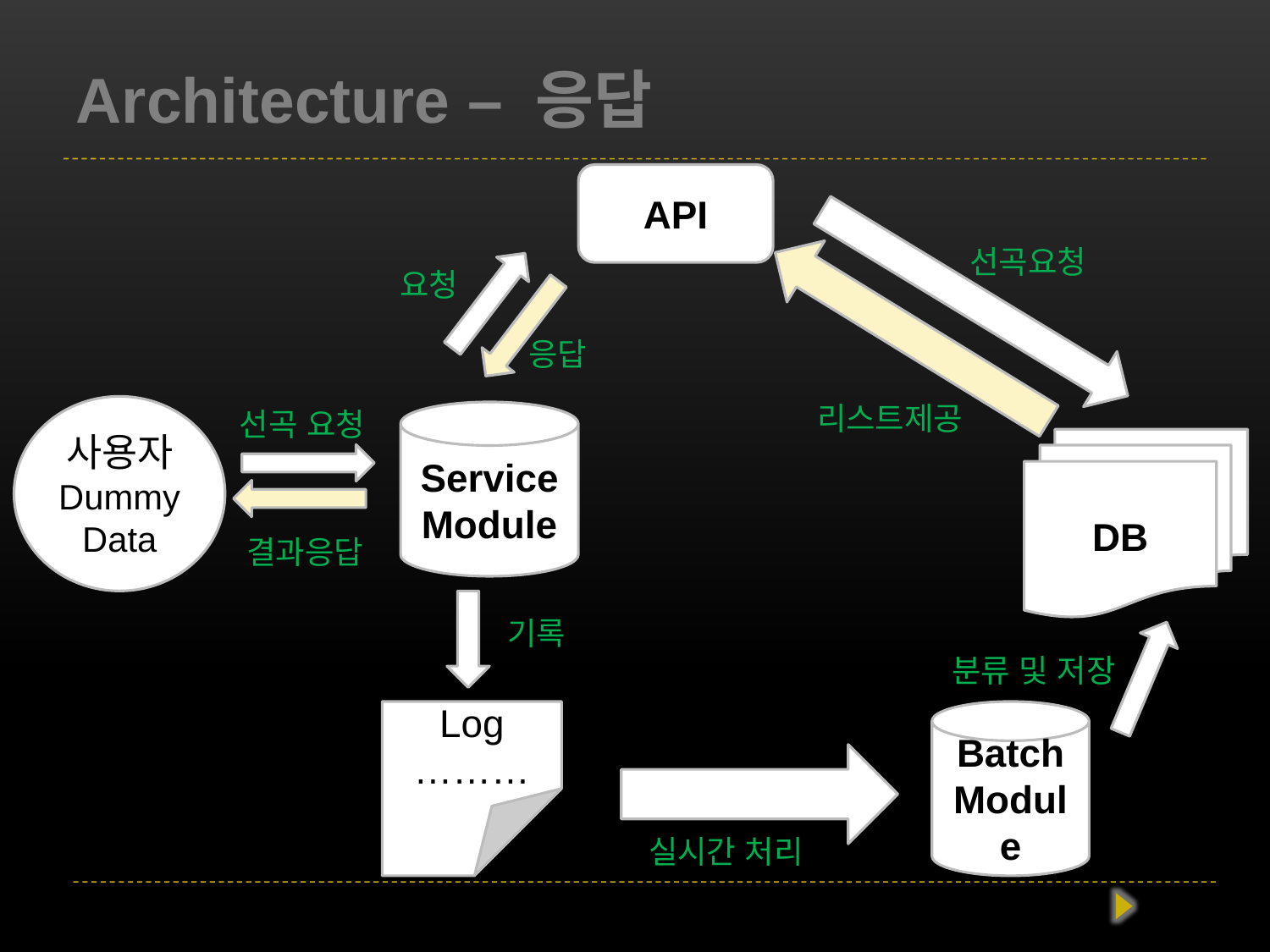

Architecture – 응답
API

선곡요청
요청

응답
리스트제공
사용자
Dummy
Data
선곡 요청
Service
Module
DB

결과응답
기록

분류 및 저장

Log
………
Batch
Module

실시간 처리
Project2 Spring, 2017; Spec
16